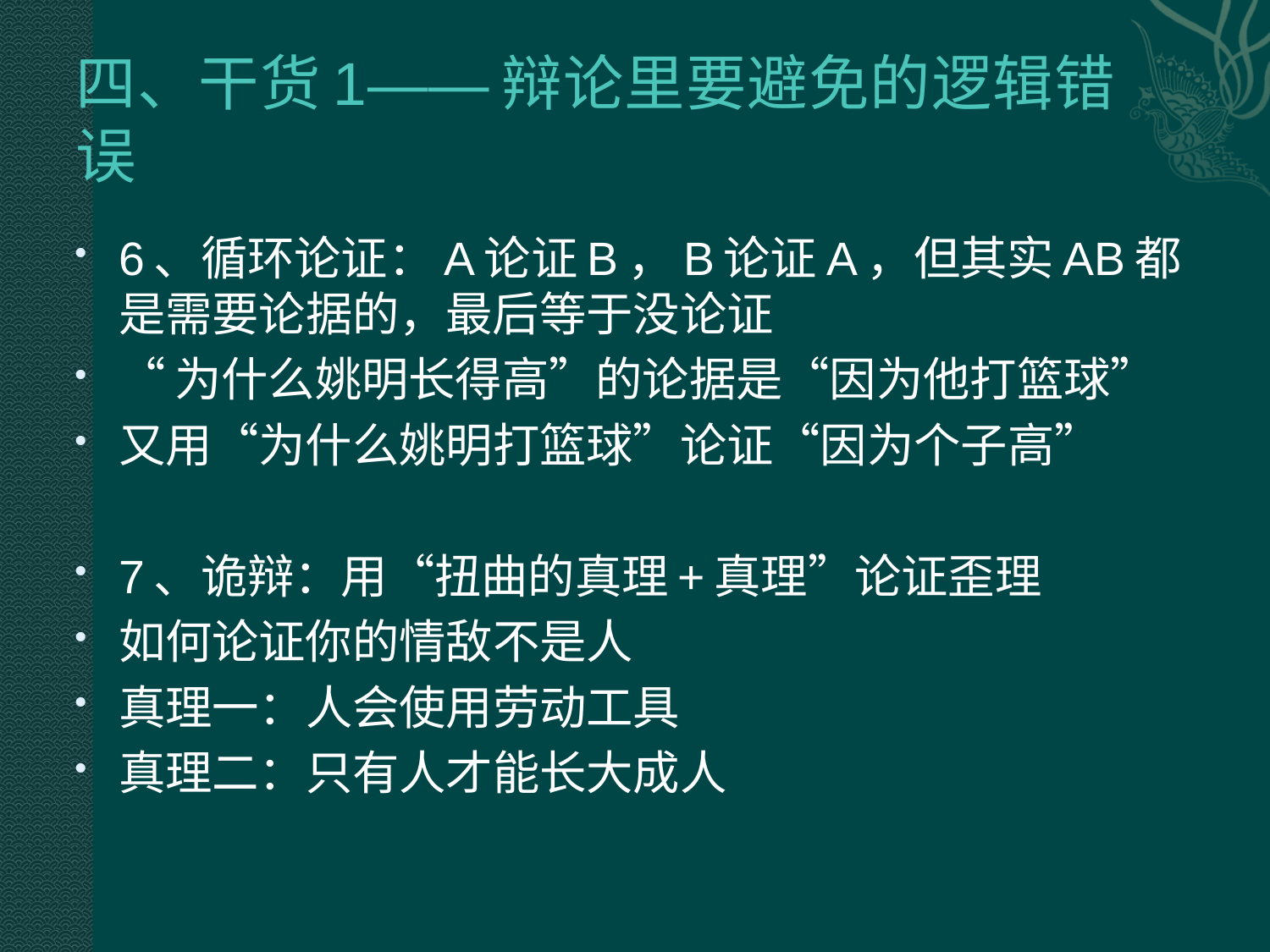

# 四、干货1——辩论里要避免的逻辑错误
6、循环论证：A论证B，B论证A，但其实AB都是需要论据的，最后等于没论证
“为什么姚明长得高”的论据是“因为他打篮球”
又用“为什么姚明打篮球”论证“因为个子高”

7、诡辩：用“扭曲的真理+真理”论证歪理
如何论证你的情敌不是人
真理一：人会使用劳动工具
真理二：只有人才能长大成人